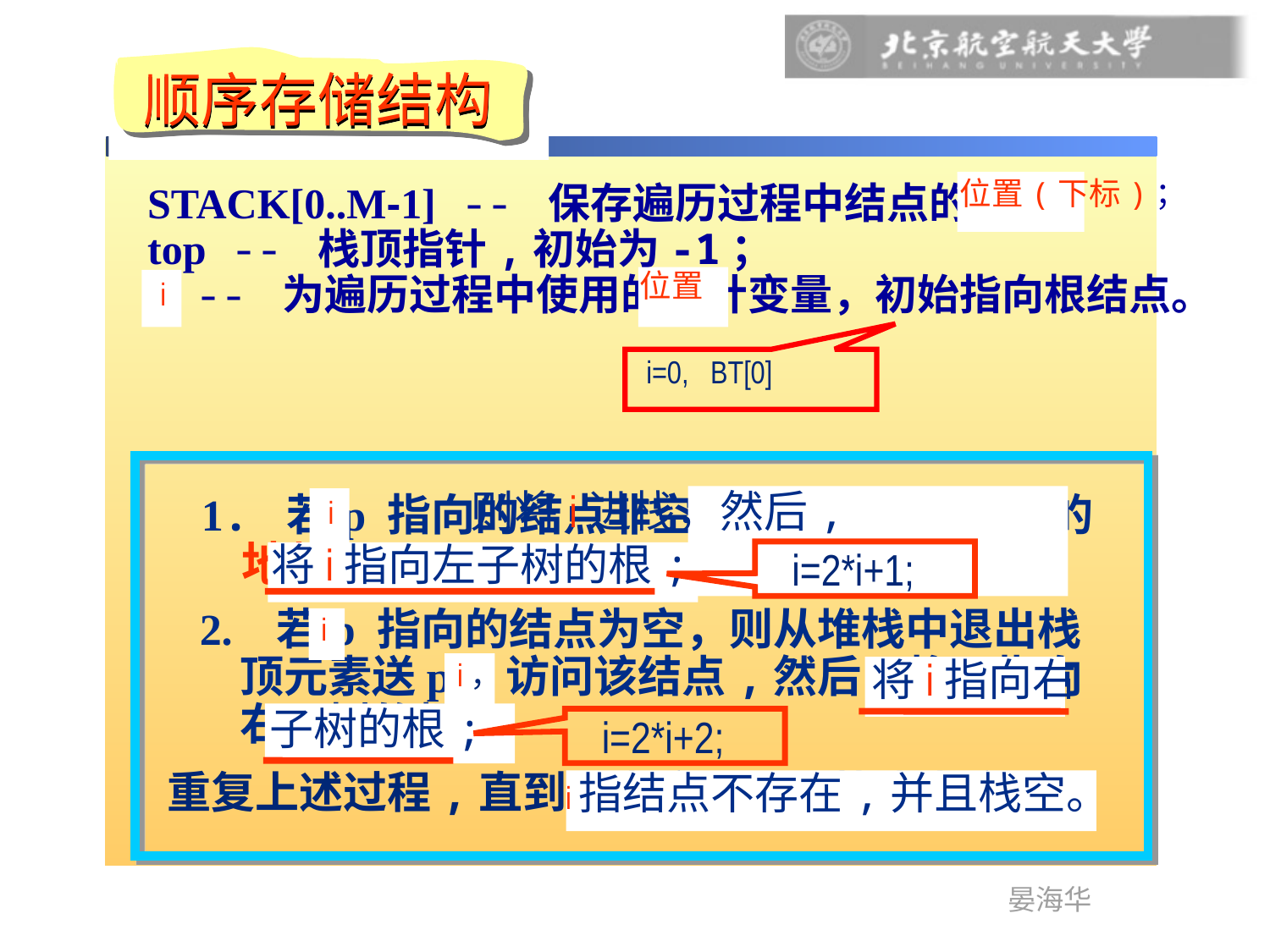

二叉链表

顺序存储结构
位置(下标)；

STACK[0..M-1] -- 保存遍历过程中结点的地址；
top -- 栈顶指针,初始为-1；
p -- 为遍历过程中使用的指针变量，初始指向根结点。
位置

i

i=0,   BT[0]

1. 若p 指向的结点非空，则将p指的结点的
   地址进栈，然后,将p 指向左子树的根;
2.   若p 指向的结点为空，则从堆栈中退出栈
   顶元素送p，访问该结点,然后，将p指向
   右子树的根；
重复上述过程,直到p为空，且堆栈也为空。
                   则将i进栈，然后,
将i指向左子树的根;

i

 i=2*i+1;

i

将i指向右

子树的根;

i，

 i=2*i+2;

i指结点不存在,并且栈空。